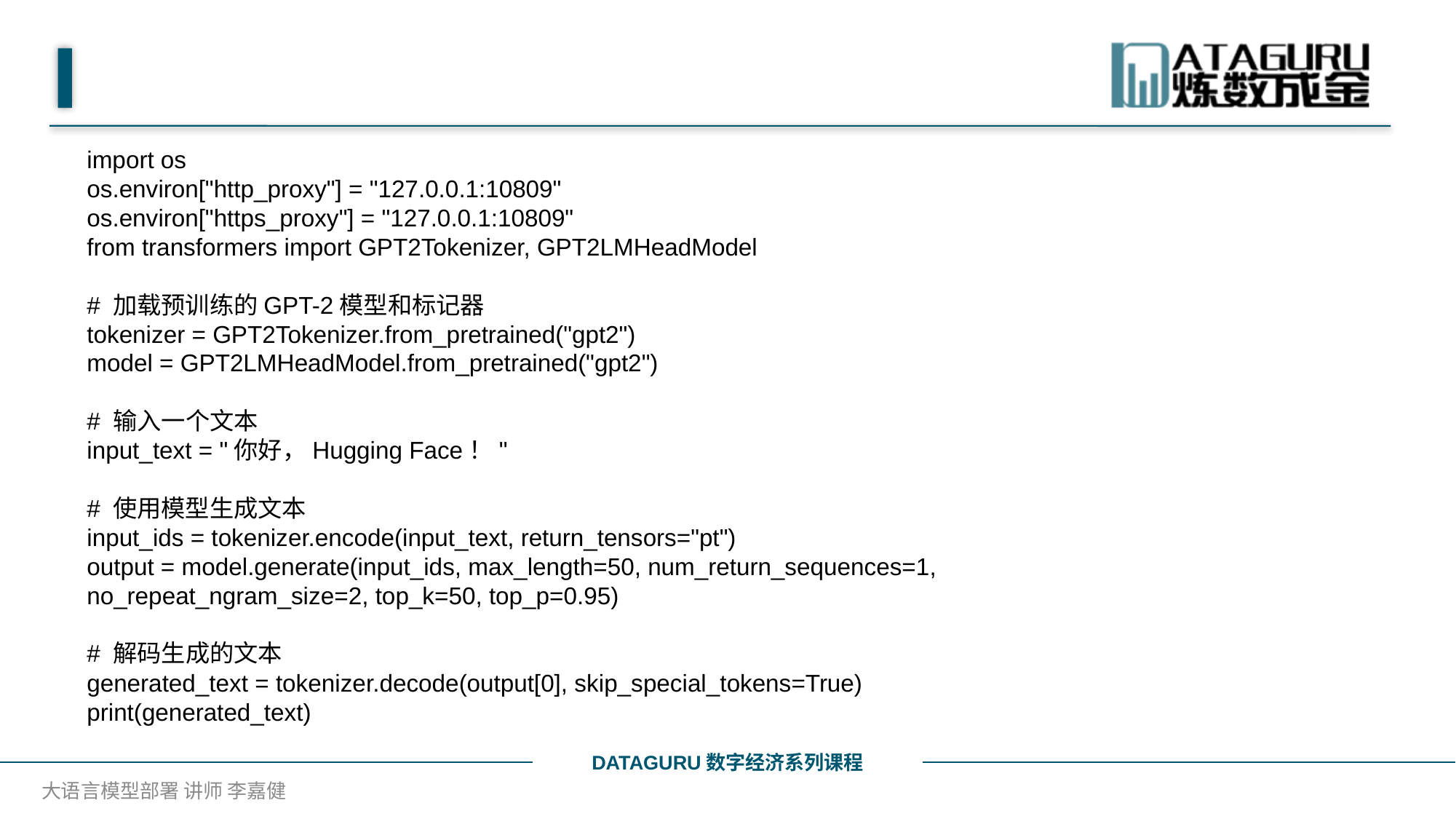

import os
os.environ["http_proxy"] = "127.0.0.1:10809"
os.environ["https_proxy"] = "127.0.0.1:10809"
from transformers import GPT2Tokenizer, GPT2LMHeadModel

# 加载预训练的GPT-2模型和标记器
tokenizer = GPT2Tokenizer.from_pretrained("gpt2")
model = GPT2LMHeadModel.from_pretrained("gpt2")

# 输入一个文本
input_text = "你好，Hugging Face！"

# 使用模型生成文本
input_ids = tokenizer.encode(input_text, return_tensors="pt")
output = model.generate(input_ids, max_length=50, num_return_sequences=1, no_repeat_ngram_size=2, top_k=50, top_p=0.95)

# 解码生成的文本
generated_text = tokenizer.decode(output[0], skip_special_tokens=True)
print(generated_text)